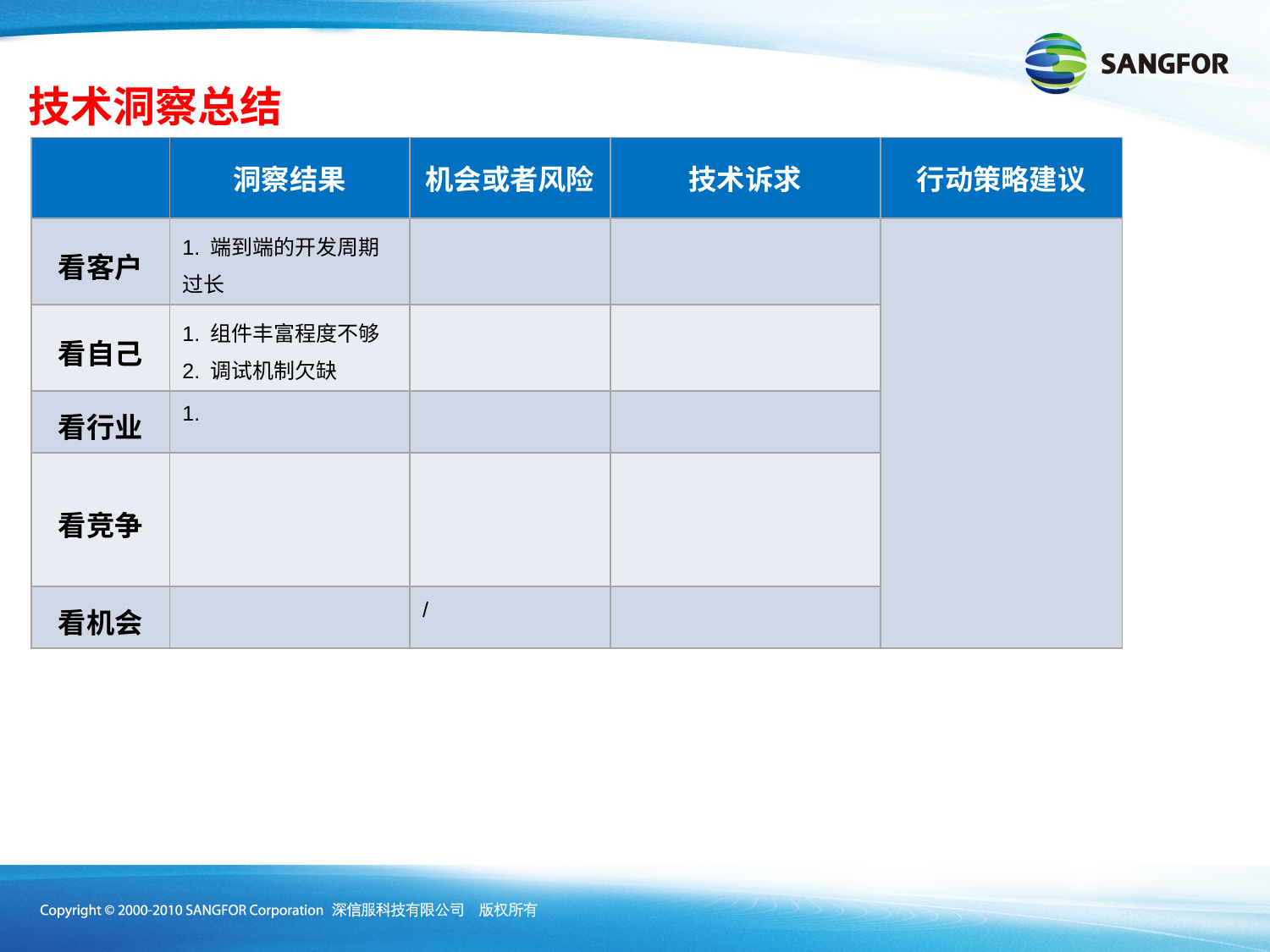

技术洞察总结
|  | 洞察结果 | 机会或者风险 | 技术诉求 | 行动策略建议 |
| --- | --- | --- | --- | --- |
| 看客户 | 1. 端到端的开发周期过长 |  |  |  |
| 看自己 | 1. 组件丰富程度不够 2. 调试机制欠缺 |  |  |  |
| 看行业 | 1. |  |  |  |
| 看竞争 |  |  |  |  |
| 看机会 |  | / |  |  |